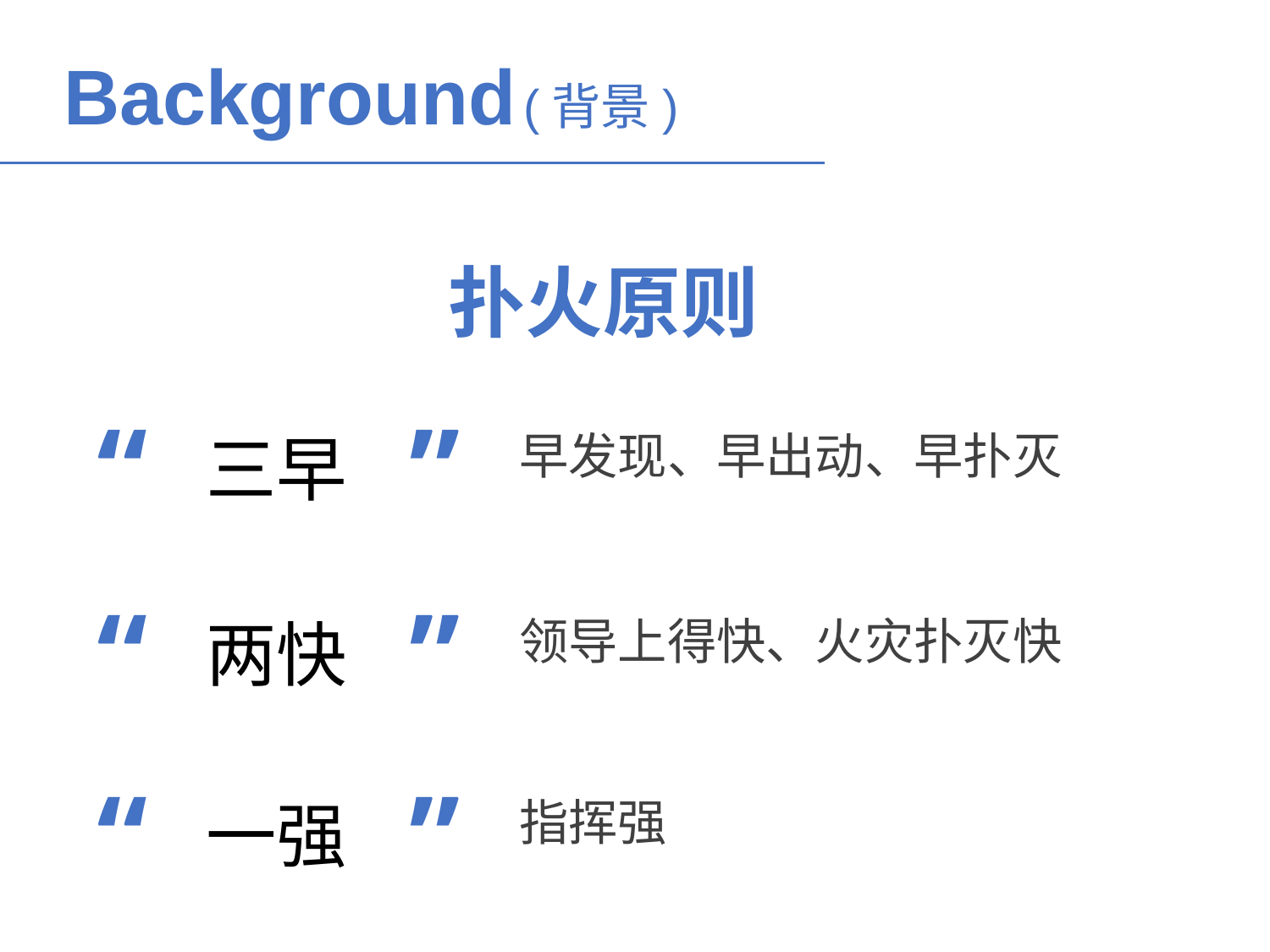

Background (背景)
扑火原则
“
”
三早
早发现、早出动、早扑灭
“
”
领导上得快、火灾扑灭快
两快
“
”
一强
指挥强